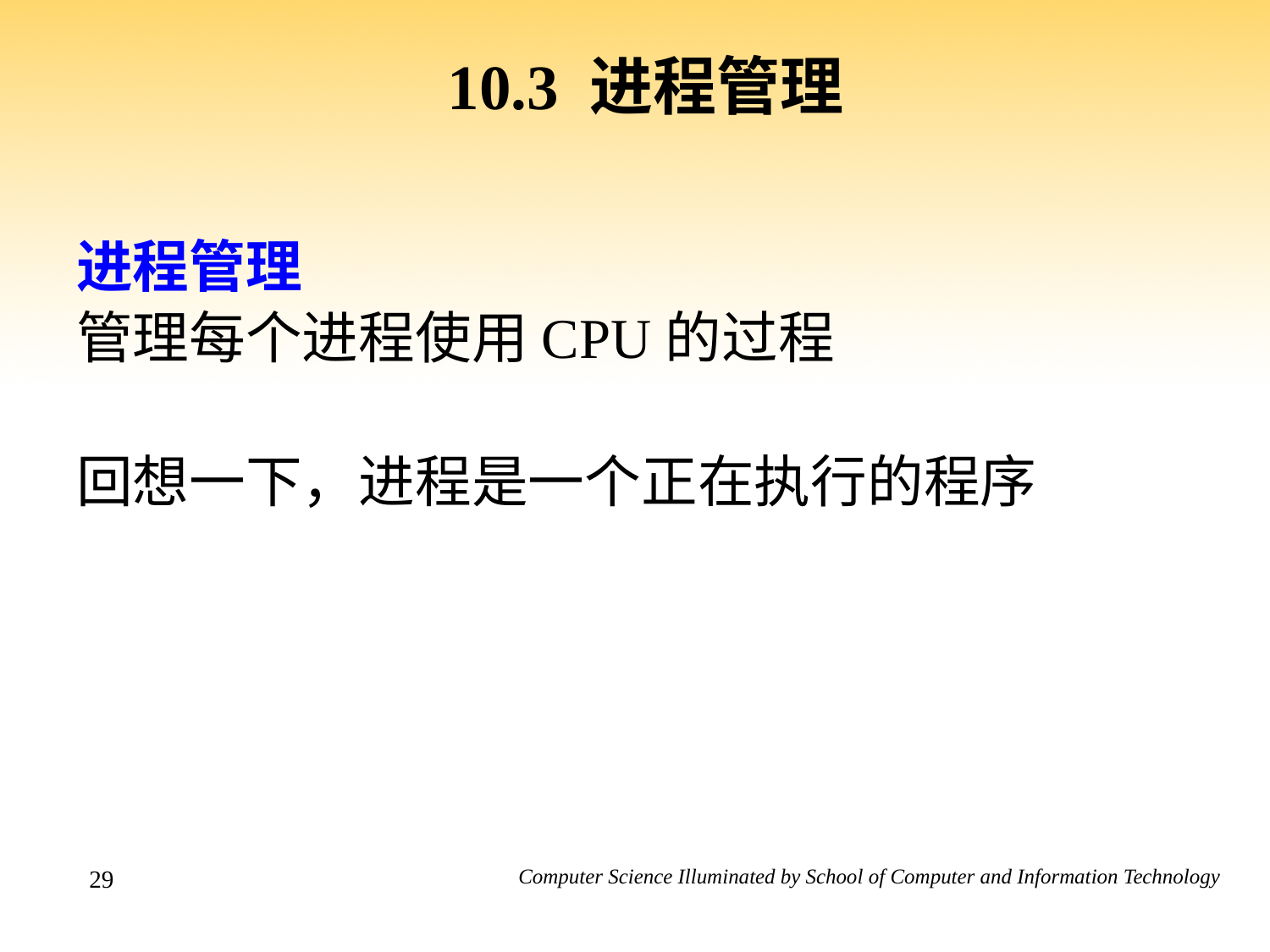

# 10.3 进程管理
进程管理
管理每个进程使用CPU的过程

回想一下，进程是一个正在执行的程序

29